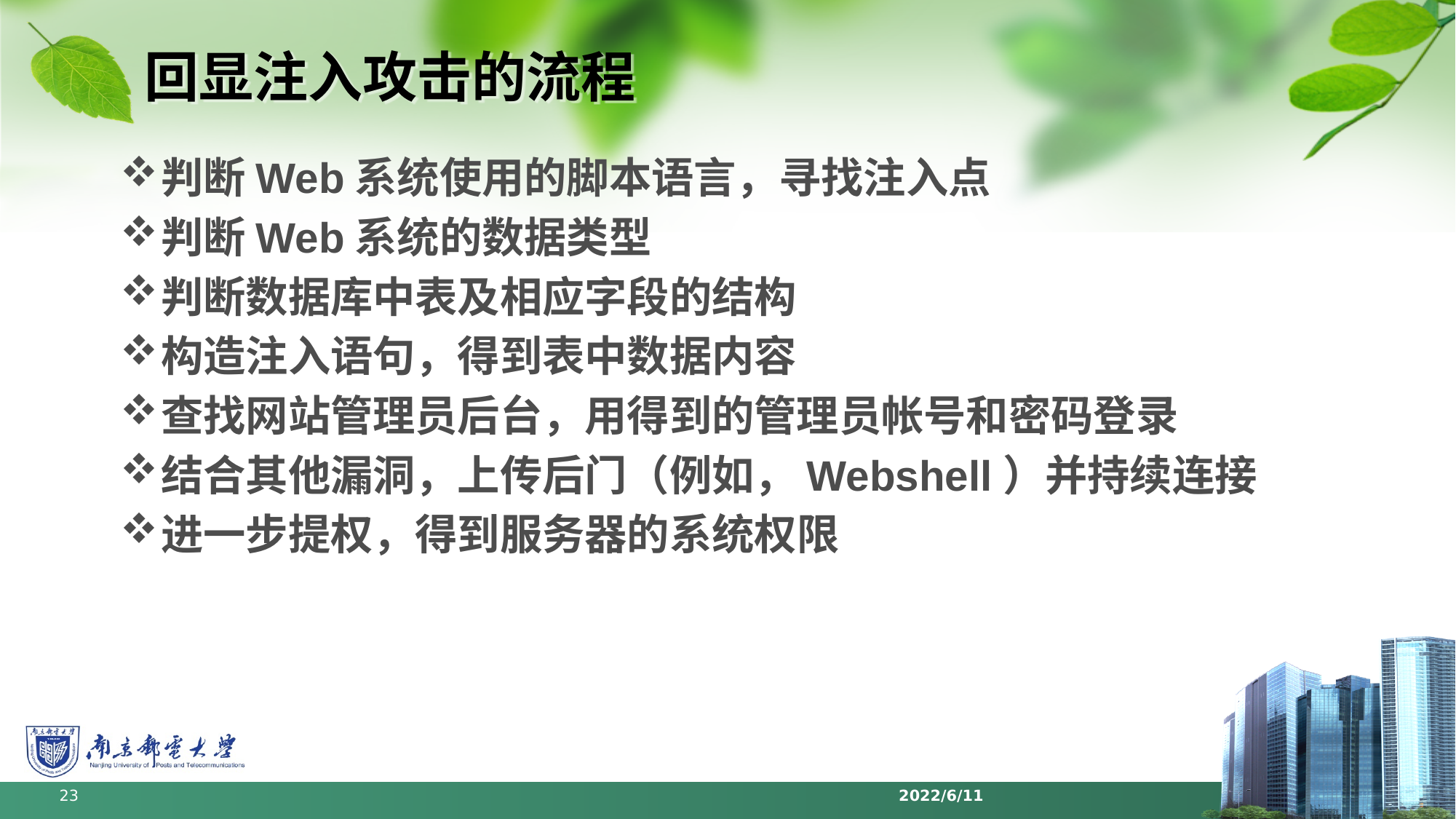

# 回显注入攻击的流程
判断Web系统使用的脚本语言，寻找注入点
判断Web系统的数据类型
判断数据库中表及相应字段的结构
构造注入语句，得到表中数据内容
查找网站管理员后台，用得到的管理员帐号和密码登录
结合其他漏洞，上传后门（例如，Webshell）并持续连接
进一步提权，得到服务器的系统权限
23
2022/6/11